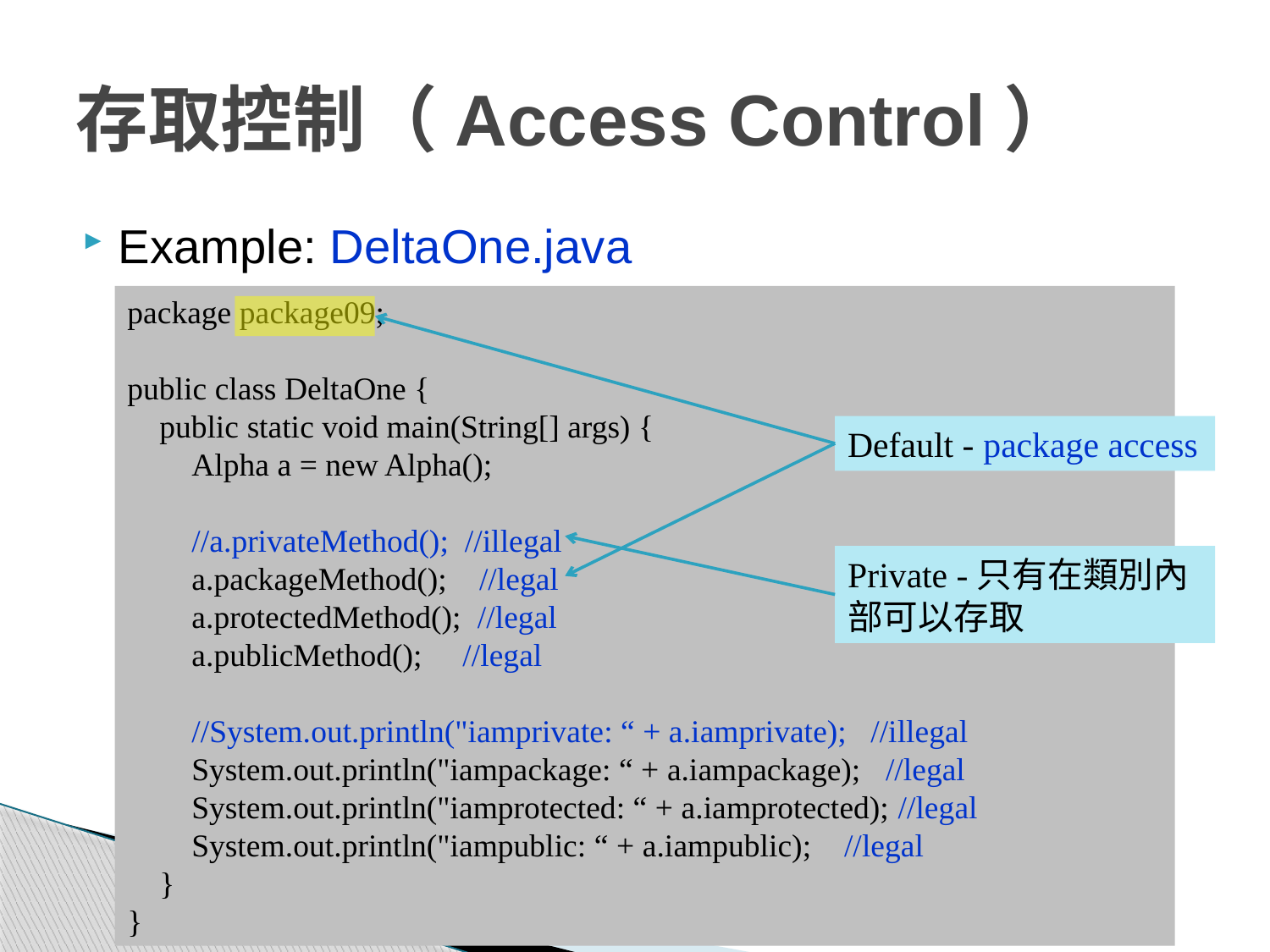

# 存取控制（Access Control）
Example: DeltaOne.java
package package09;

public class DeltaOne {
    public static void main(String[] args) {
        Alpha a = new Alpha();

        //a.privateMethod();  //illegal
        a.packageMethod();    //legal
        a.protectedMethod();  //legal
        a.publicMethod();     //legal

        //System.out.println("iamprivate: “ + a.iamprivate);   //illegal
        System.out.println("iampackage: “ + a.iampackage);   //legal
        System.out.println("iamprotected: “ + a.iamprotected); //legal
        System.out.println("iampublic: “ + a.iampublic);    //legal
    }
}

Default - package access
Private -只有在類別內部可以存取